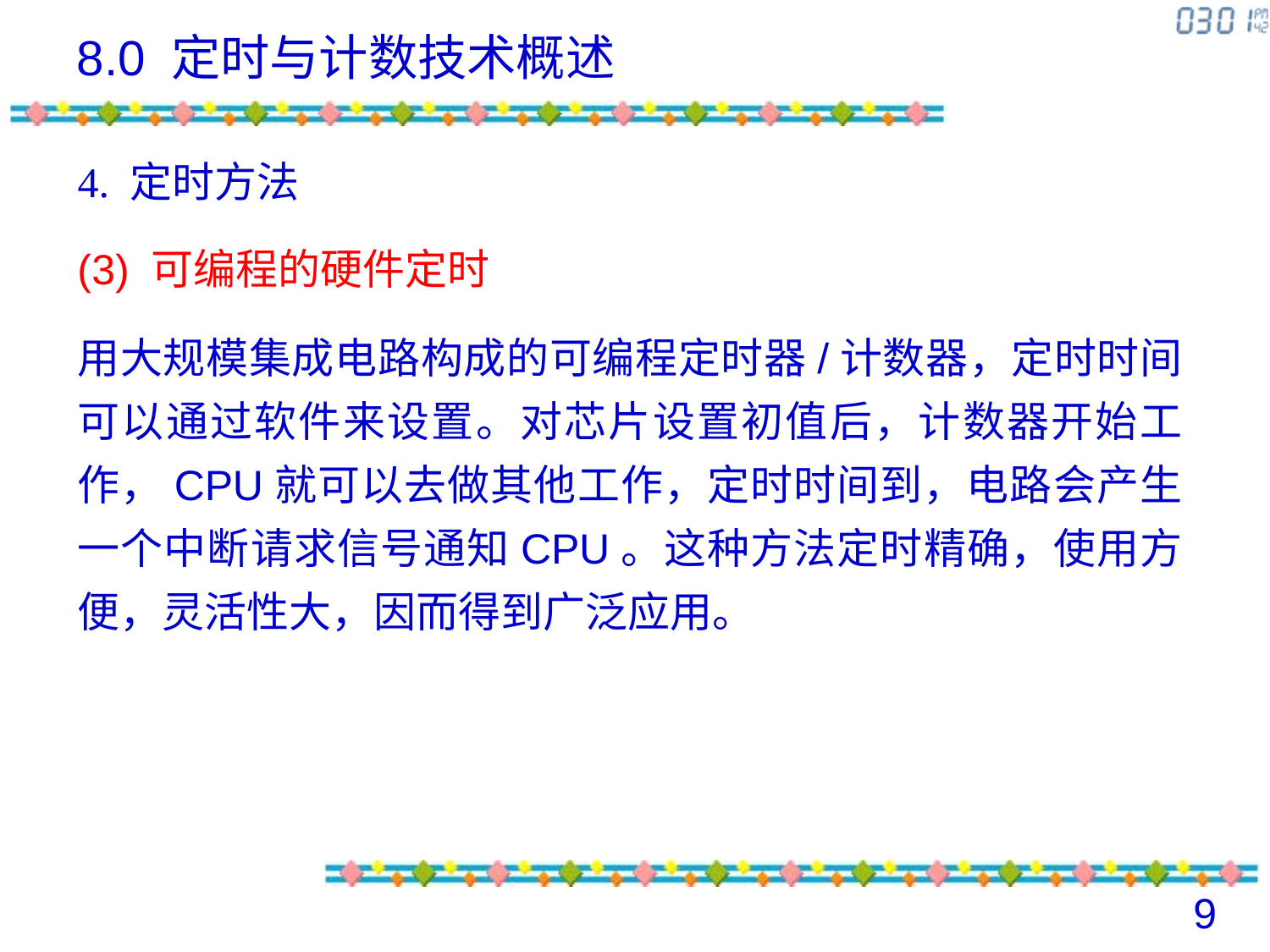

# 8.0 定时与计数技术概述
4. 定时方法
(3) 可编程的硬件定时
用大规模集成电路构成的可编程定时器/计数器，定时时间可以通过软件来设置。对芯片设置初值后，计数器开始工作，CPU就可以去做其他工作，定时时间到，电路会产生一个中断请求信号通知CPU。这种方法定时精确，使用方便，灵活性大，因而得到广泛应用。